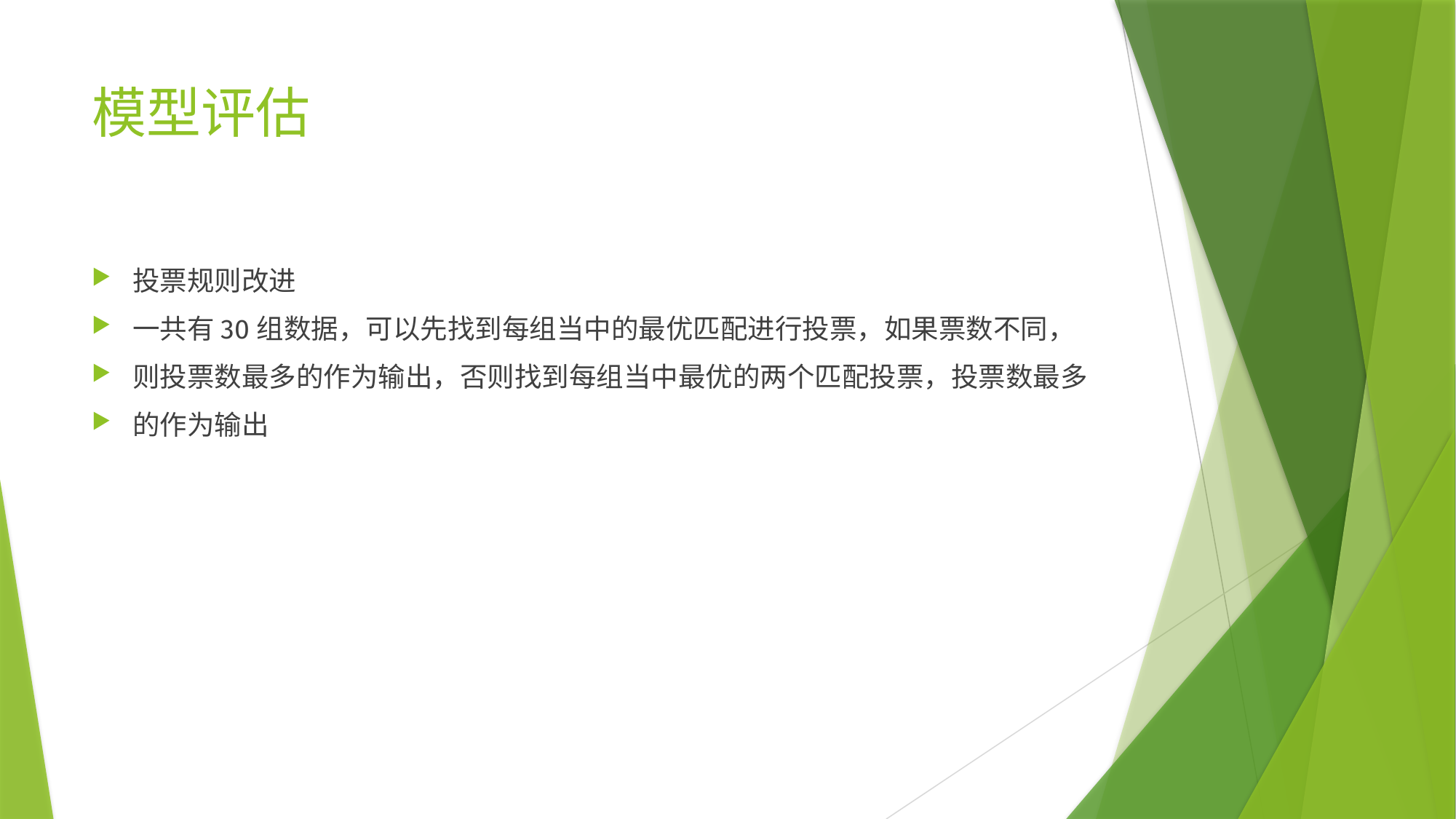

# 模型评估
投票规则改进
一共有30组数据，可以先找到每组当中的最优匹配进行投票，如果票数不同，
则投票数最多的作为输出，否则找到每组当中最优的两个匹配投票，投票数最多
的作为输出